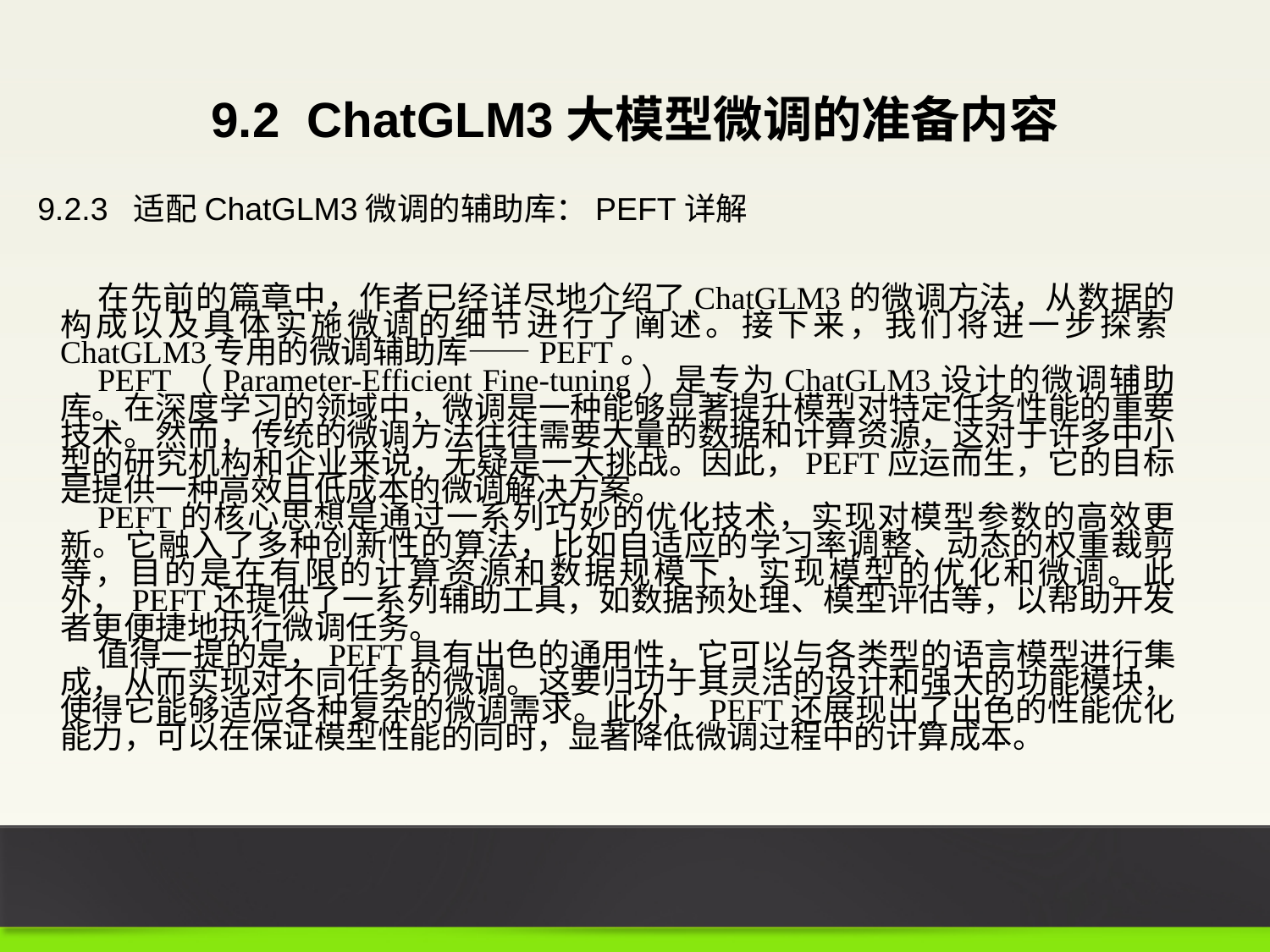

9.2  ChatGLM3大模型微调的准备内容
9.2.3  适配ChatGLM3微调的辅助库：PEFT详解
在先前的篇章中，作者已经详尽地介绍了ChatGLM3的微调方法，从数据的构成以及具体实施微调的细节进行了阐述。接下来，我们将进一步探索ChatGLM3专用的微调辅助库——PEFT。
PEFT（Parameter-Efficient Fine-tuning）是专为ChatGLM3设计的微调辅助库。在深度学习的领域中，微调是一种能够显著提升模型对特定任务性能的重要技术。然而，传统的微调方法往往需要大量的数据和计算资源，这对于许多中小型的研究机构和企业来说，无疑是一大挑战。因此，PEFT应运而生，它的目标是提供一种高效且低成本的微调解决方案。
PEFT的核心思想是通过一系列巧妙的优化技术，实现对模型参数的高效更新。它融入了多种创新性的算法，比如自适应的学习率调整、动态的权重裁剪等，目的是在有限的计算资源和数据规模下，实现模型的优化和微调。此外，PEFT还提供了一系列辅助工具，如数据预处理、模型评估等，以帮助开发者更便捷地执行微调任务。
值得一提的是，PEFT具有出色的通用性，它可以与各类型的语言模型进行集成，从而实现对不同任务的微调。这要归功于其灵活的设计和强大的功能模块，使得它能够适应各种复杂的微调需求。此外，PEFT还展现出了出色的性能优化能力，可以在保证模型性能的同时，显著降低微调过程中的计算成本。